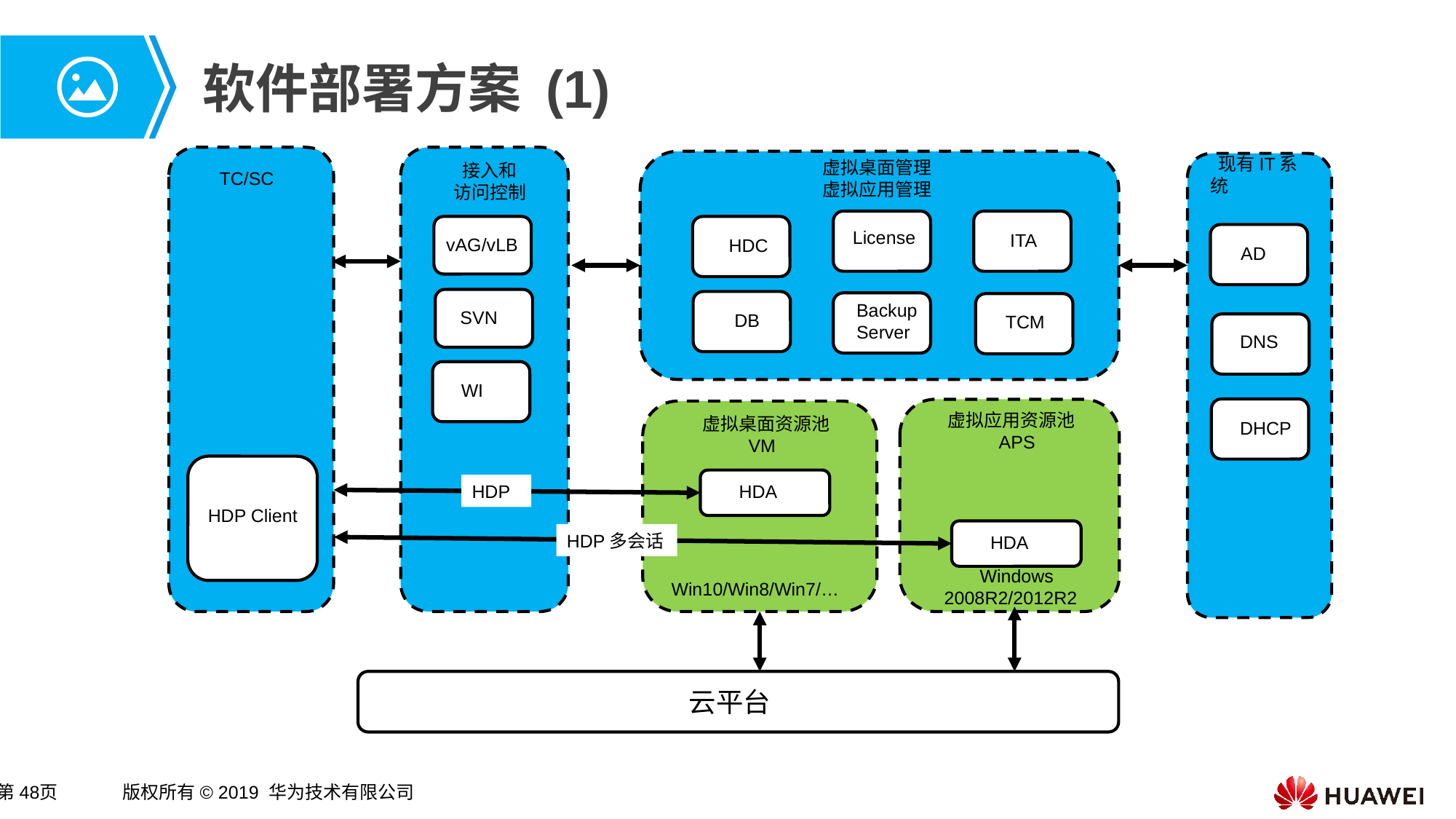

# 软件部署方案 (1)

虚拟桌面管理
虚拟应用管理

 接入和
访问控制
 现有IT系统
TC/SC

 License
ITA

 vAG/vLB
HDC
 AD

Backup
Server

SVN
 DB
TCM

 DNS

 WI

虚拟应用资源池
          APS
虚拟桌面资源池
         VM
 DHCP

HDP
HDA
HDP Client

HDP多会话
HDA
       Windows
2008R2/2012R2
Win10/Win8/Win7/…

 云平台